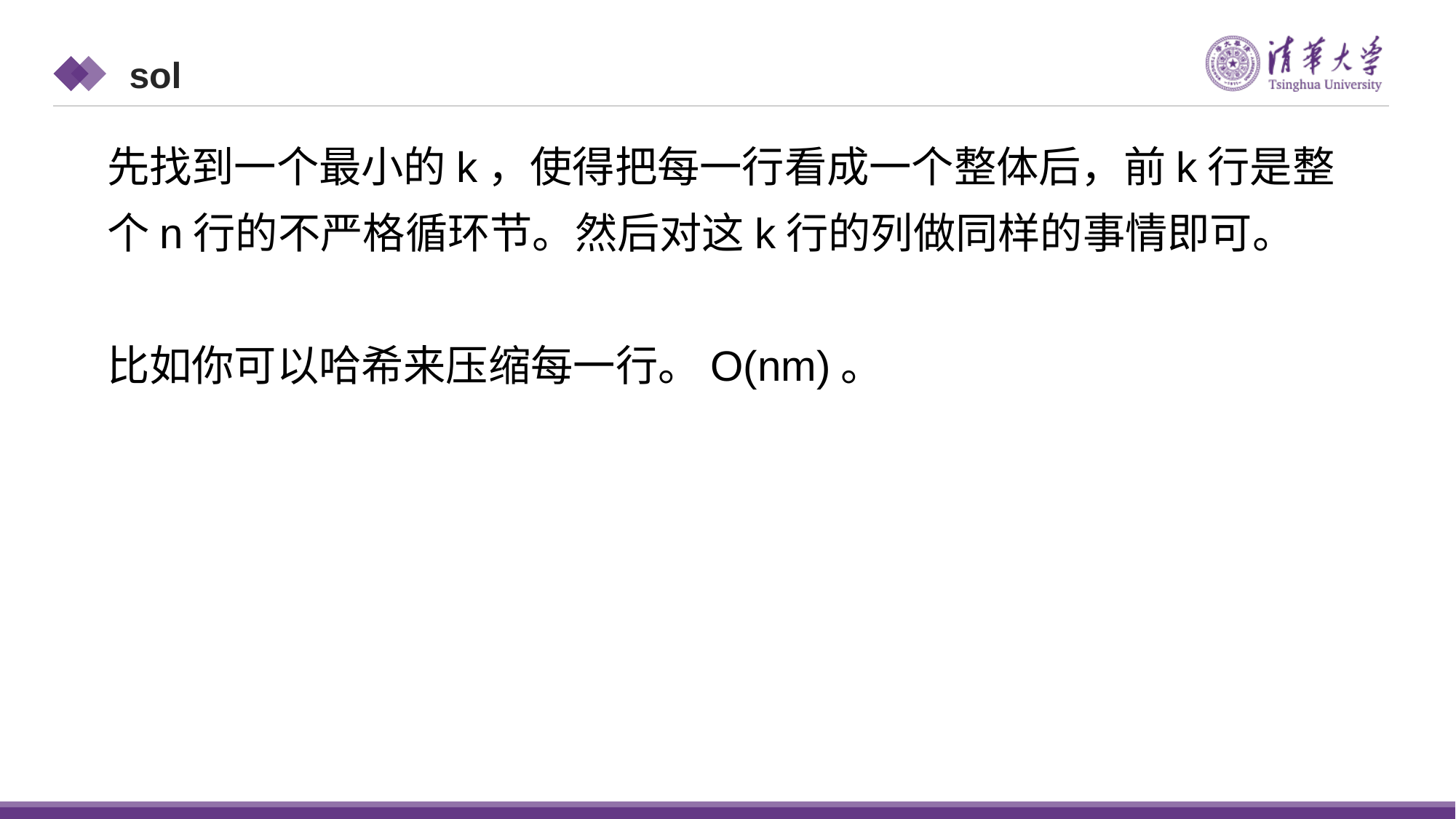

sol
先找到一个最小的k，使得把每一行看成一个整体后，前k行是整个n行的不严格循环节。然后对这k行的列做同样的事情即可。

比如你可以哈希来压缩每一行。O(nm)。